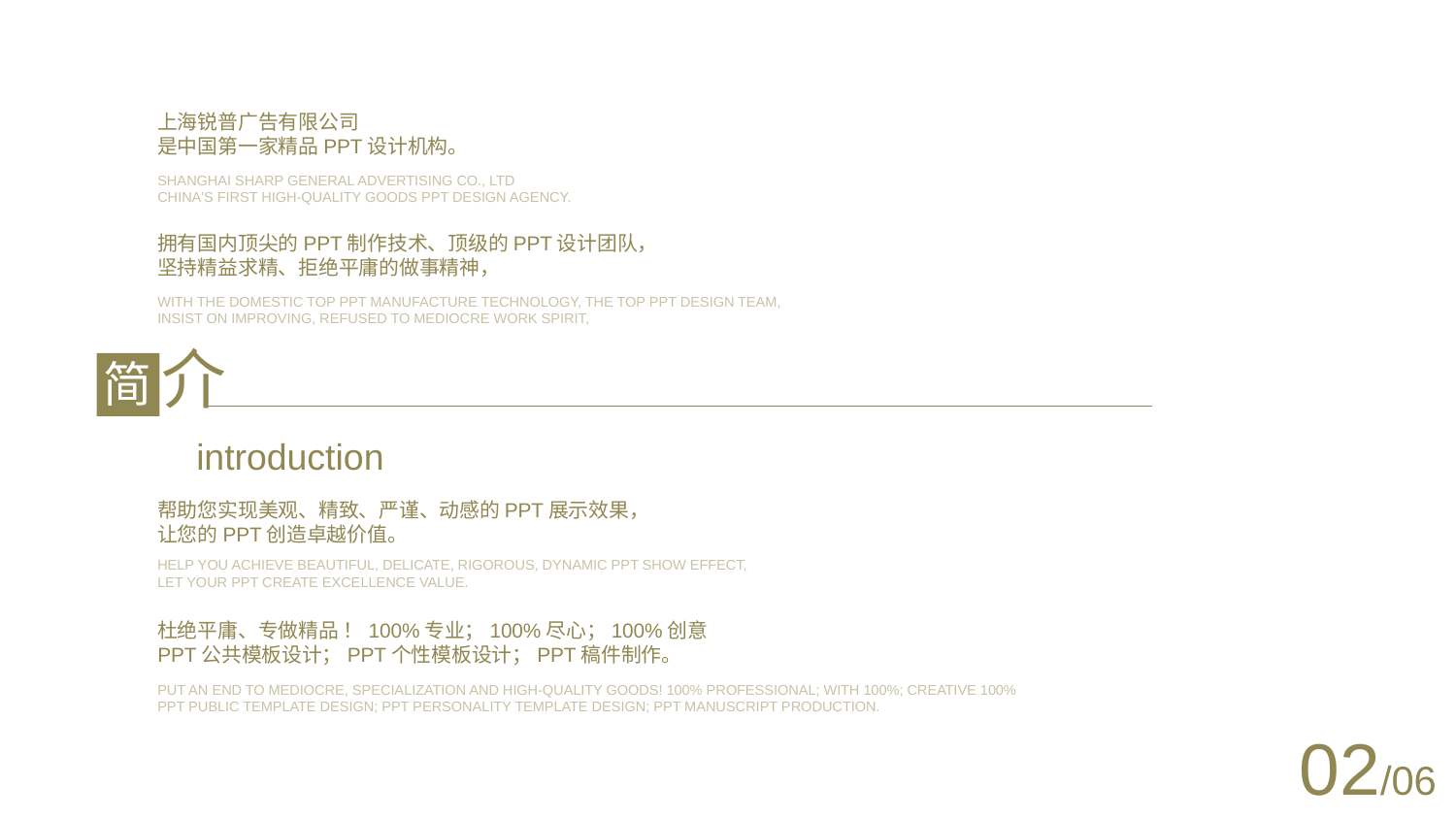

上海锐普广告有限公司
是中国第一家精品PPT设计机构。

拥有国内顶尖的PPT制作技术、顶级的PPT设计团队，
坚持精益求精、拒绝平庸的做事精神，

帮助您实现美观、精致、严谨、动感的PPT展示效果，
让您的PPT创造卓越价值。

杜绝平庸、专做精品 ！100%专业；100%尽心；100%创意
PPT公共模板设计；PPT个性模板设计；PPT稿件制作。

SHANGHAI SHARP GENERAL ADVERTISING CO., LTD
CHINA'S FIRST HIGH-QUALITY GOODS PPT DESIGN AGENCY.
WITH THE DOMESTIC TOP PPT MANUFACTURE TECHNOLOGY, THE TOP PPT DESIGN TEAM,
INSIST ON IMPROVING, REFUSED TO MEDIOCRE WORK SPIRIT,
介
简

introduction
HELP YOU ACHIEVE BEAUTIFUL, DELICATE, RIGOROUS, DYNAMIC PPT SHOW EFFECT,
LET YOUR PPT CREATE EXCELLENCE VALUE.
PUT AN END TO MEDIOCRE, SPECIALIZATION AND HIGH-QUALITY GOODS! 100% PROFESSIONAL; WITH 100%; CREATIVE 100%
PPT PUBLIC TEMPLATE DESIGN; PPT PERSONALITY TEMPLATE DESIGN; PPT MANUSCRIPT PRODUCTION.
02/06